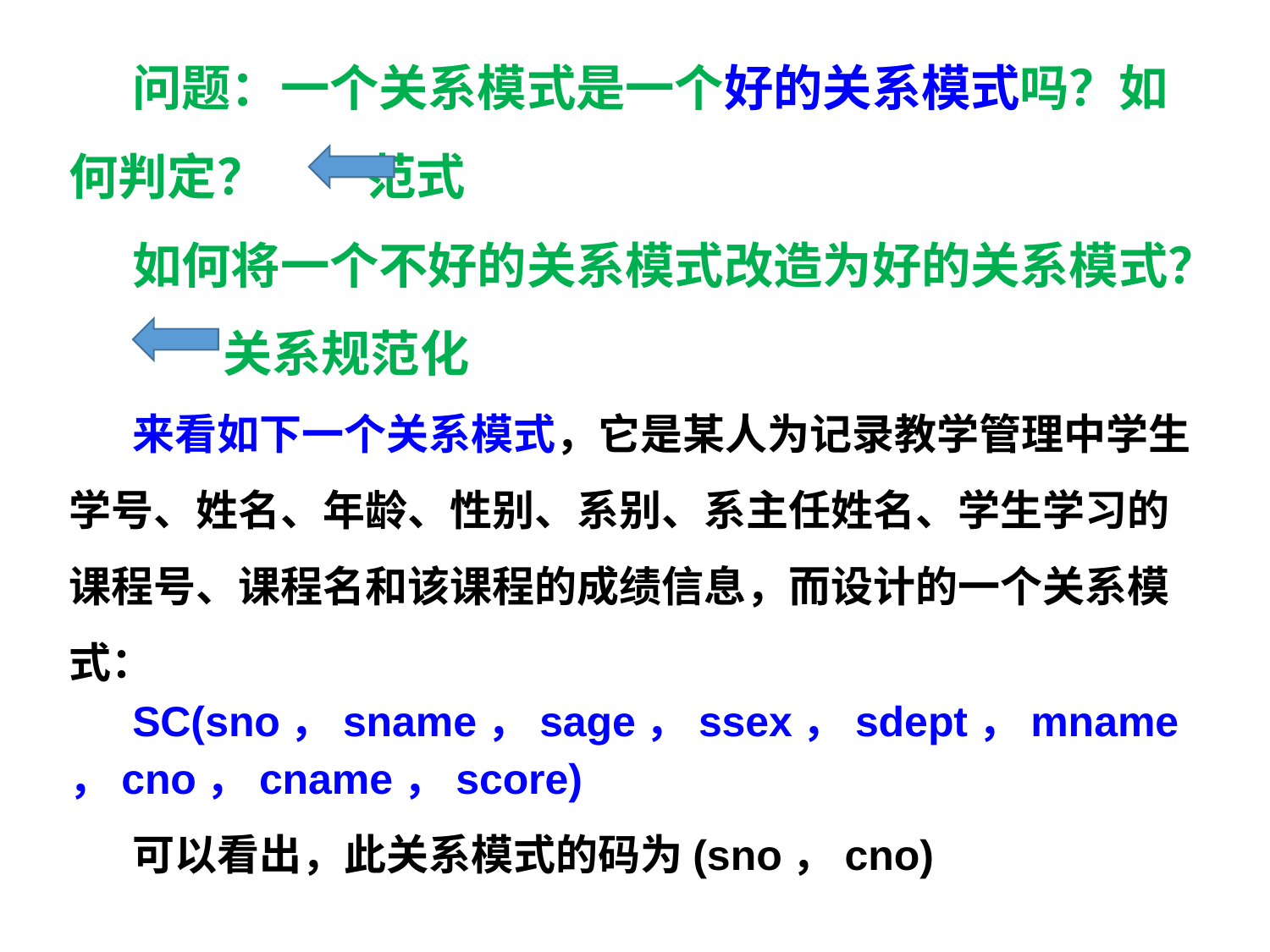

问题：一个关系模式是一个好的关系模式吗？如何判定？         范式
如何将一个不好的关系模式改造为好的关系模式？
       关系规范化
来看如下一个关系模式，它是某人为记录教学管理中学生学号、姓名、年龄、性别、系别、系主任姓名、学生学习的课程号、课程名和该课程的成绩信息，而设计的一个关系模式：
SC(sno，sname，sage，ssex，sdept，mname，cno，cname，score)
可以看出，此关系模式的码为(sno，cno)